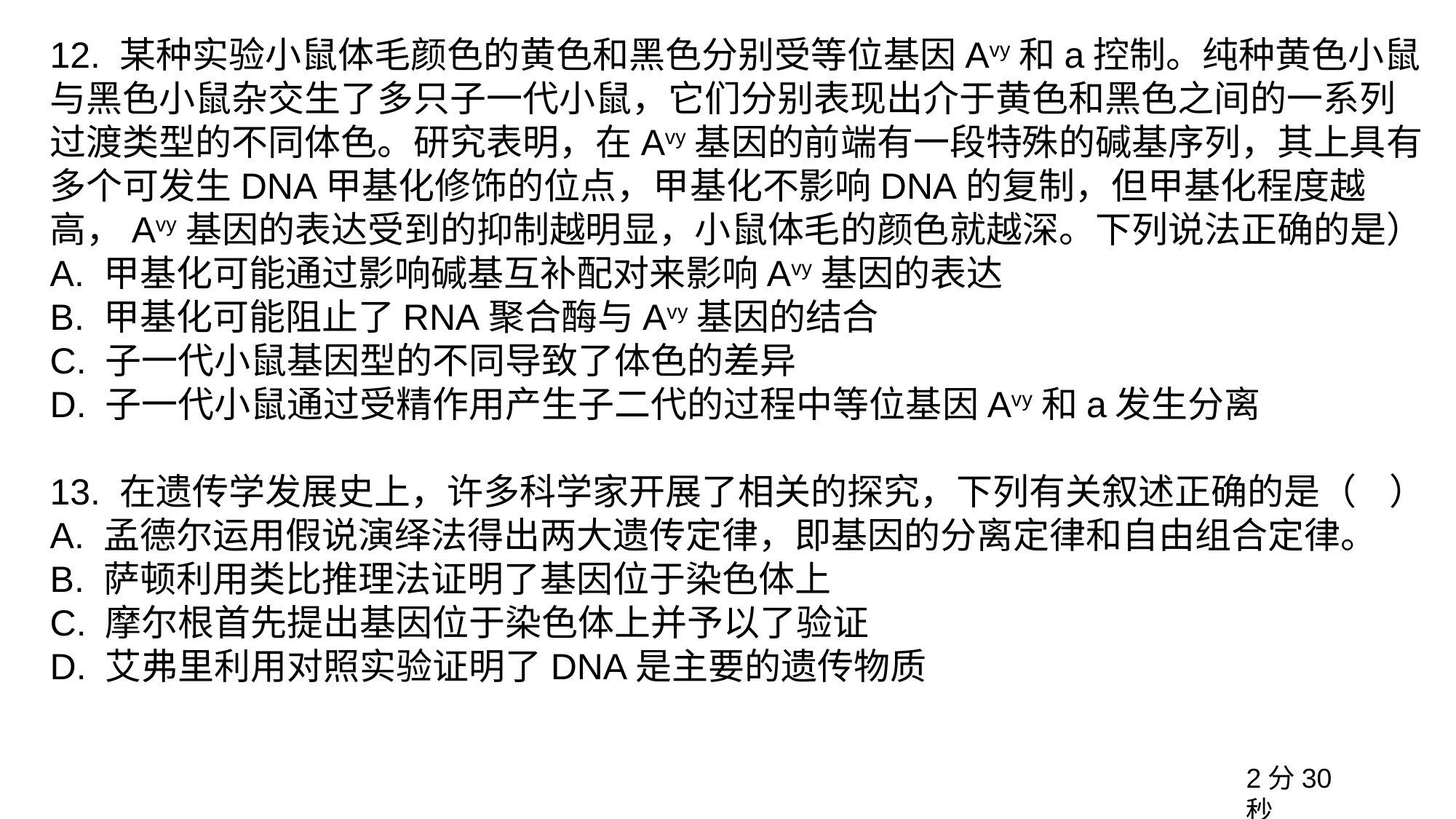

12. 某种实验小鼠体毛颜色的黄色和黑色分别受等位基因Avy和a控制。纯种黄色小鼠与黑色小鼠杂交生了多只子一代小鼠，它们分别表现出介于黄色和黑色之间的一系列过渡类型的不同体色。研究表明，在Avy基因的前端有一段特殊的碱基序列，其上具有多个可发生DNA甲基化修饰的位点，甲基化不影响DNA的复制，但甲基化程度越高，Avy基因的表达受到的抑制越明显，小鼠体毛的颜色就越深。下列说法正确的是）
A. 甲基化可能通过影响碱基互补配对来影响Avy基因的表达
B. 甲基化可能阻止了RNA聚合酶与Avy基因的结合
C. 子一代小鼠基因型的不同导致了体色的差异
D. 子一代小鼠通过受精作用产生子二代的过程中等位基因Avy和a发生分离

13. 在遗传学发展史上，许多科学家开展了相关的探究，下列有关叙述正确的是（    ）
A. 孟德尔运用假说演绎法得出两大遗传定律，即基因的分离定律和自由组合定律。
B. 萨顿利用类比推理法证明了基因位于染色体上
C. 摩尔根首先提出基因位于染色体上并予以了验证
D. 艾弗里利用对照实验证明了DNA是主要的遗传物质
2分30秒